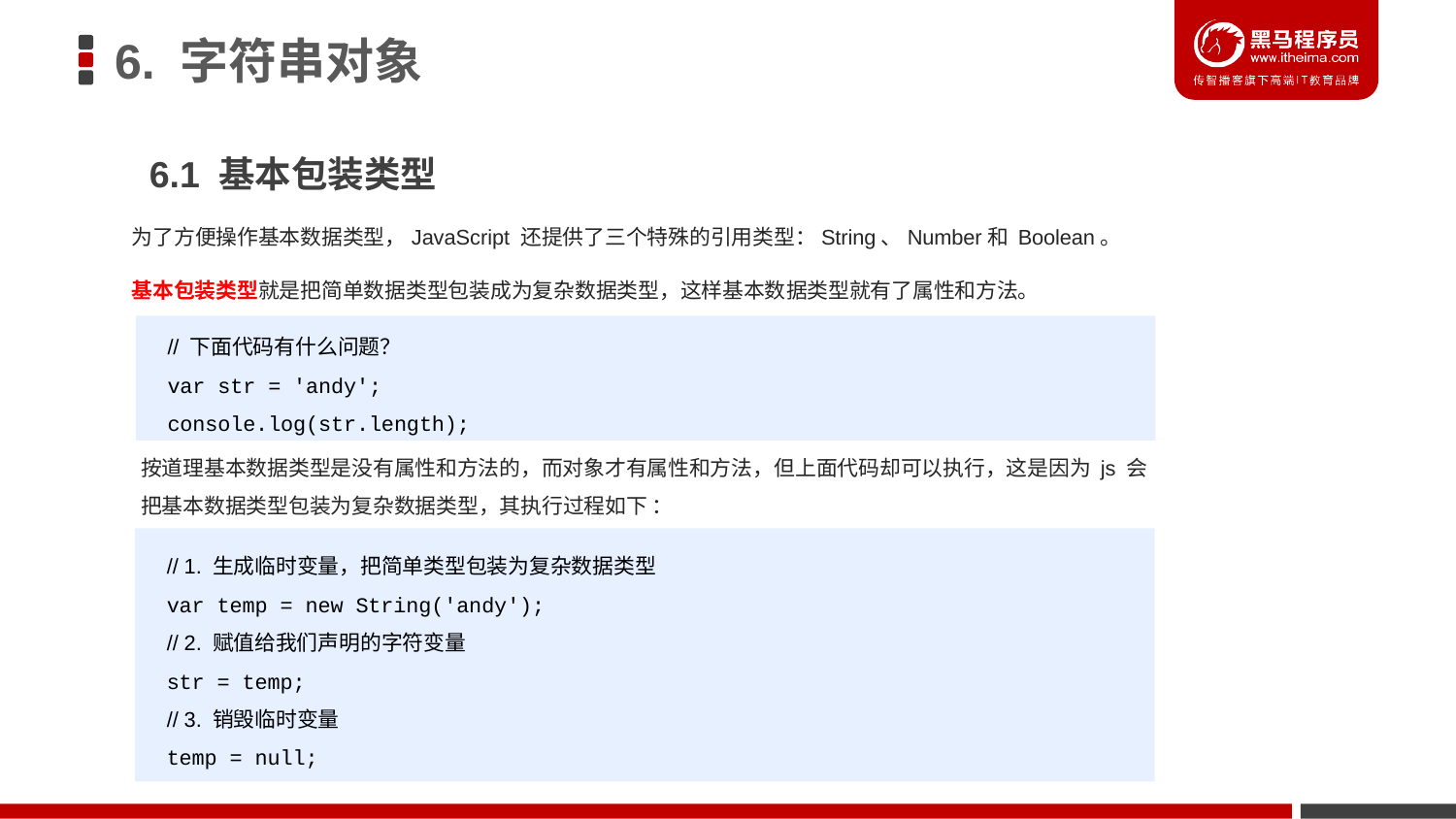

# 6. 字符串对象
6.1 基本包装类型
为了方便操作基本数据类型，JavaScript 还提供了三个特殊的引用类型：String、Number和 Boolean。
基本包装类型就是把简单数据类型包装成为复杂数据类型，这样基本数据类型就有了属性和方法。
// 下面代码有什么问题？
var str = 'andy';
console.log(str.length);
按道理基本数据类型是没有属性和方法的，而对象才有属性和方法，但上面代码却可以执行，这是因为 js 会把基本数据类型包装为复杂数据类型，其执行过程如下 ：
// 1. 生成临时变量，把简单类型包装为复杂数据类型
var temp = new String('andy');
// 2. 赋值给我们声明的字符变量
str = temp;
// 3. 销毁临时变量
temp = null;